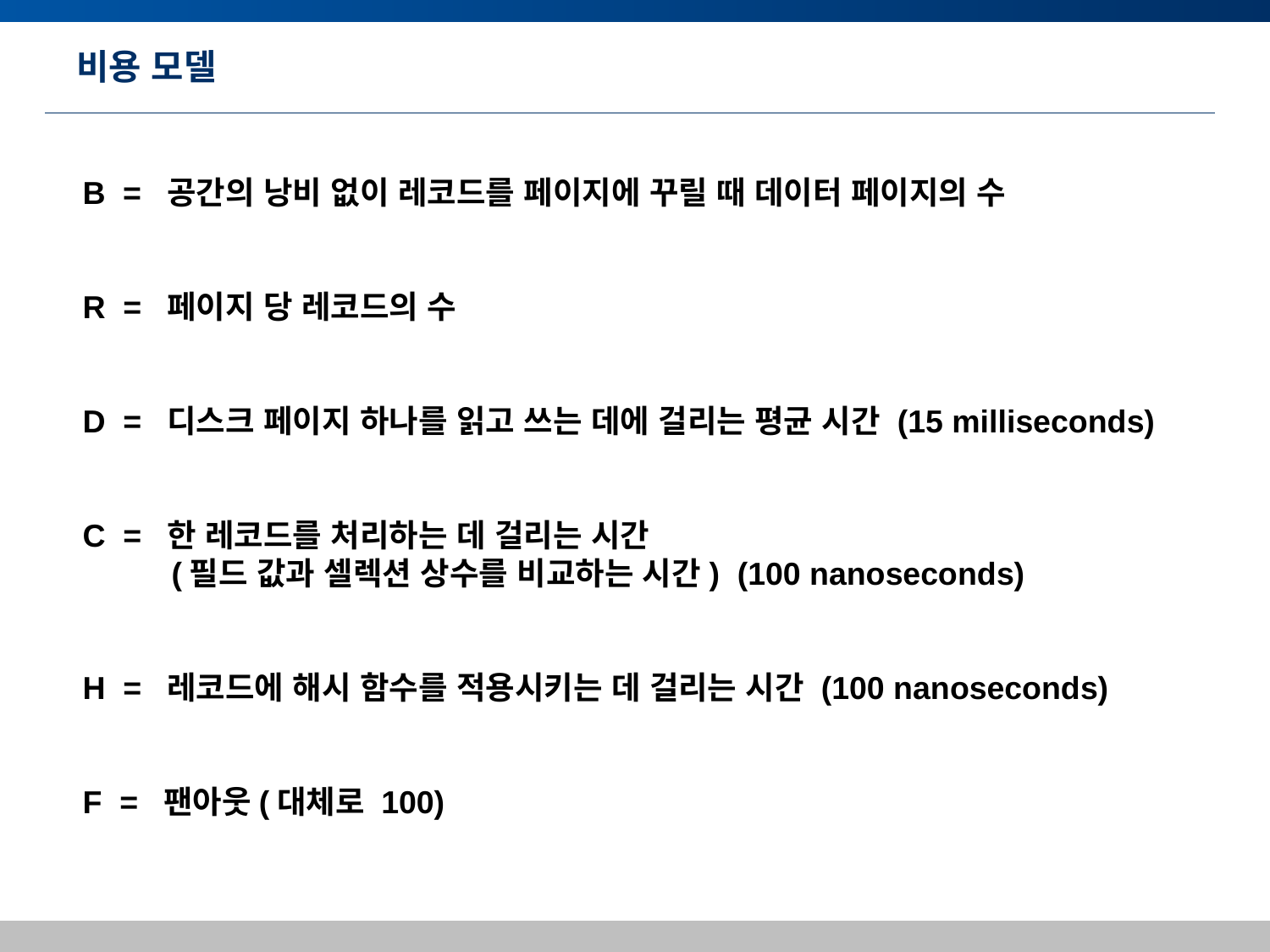

# 비용 모델
B  =  공간의 낭비 없이 레코드를 페이지에 꾸릴 때 데이터 페이지의 수

R  =  페이지 당 레코드의 수

D  =  디스크 페이지 하나를 읽고 쓰는 데에 걸리는 평균 시간 (15 milliseconds)

C  =  한 레코드를 처리하는 데 걸리는 시간
          (필드 값과 셀렉션 상수를 비교하는 시간)  (100 nanoseconds)

H  =  레코드에 해시 함수를 적용시키는 데 걸리는 시간 (100 nanoseconds)

F  =  팬아웃(대체로 100)